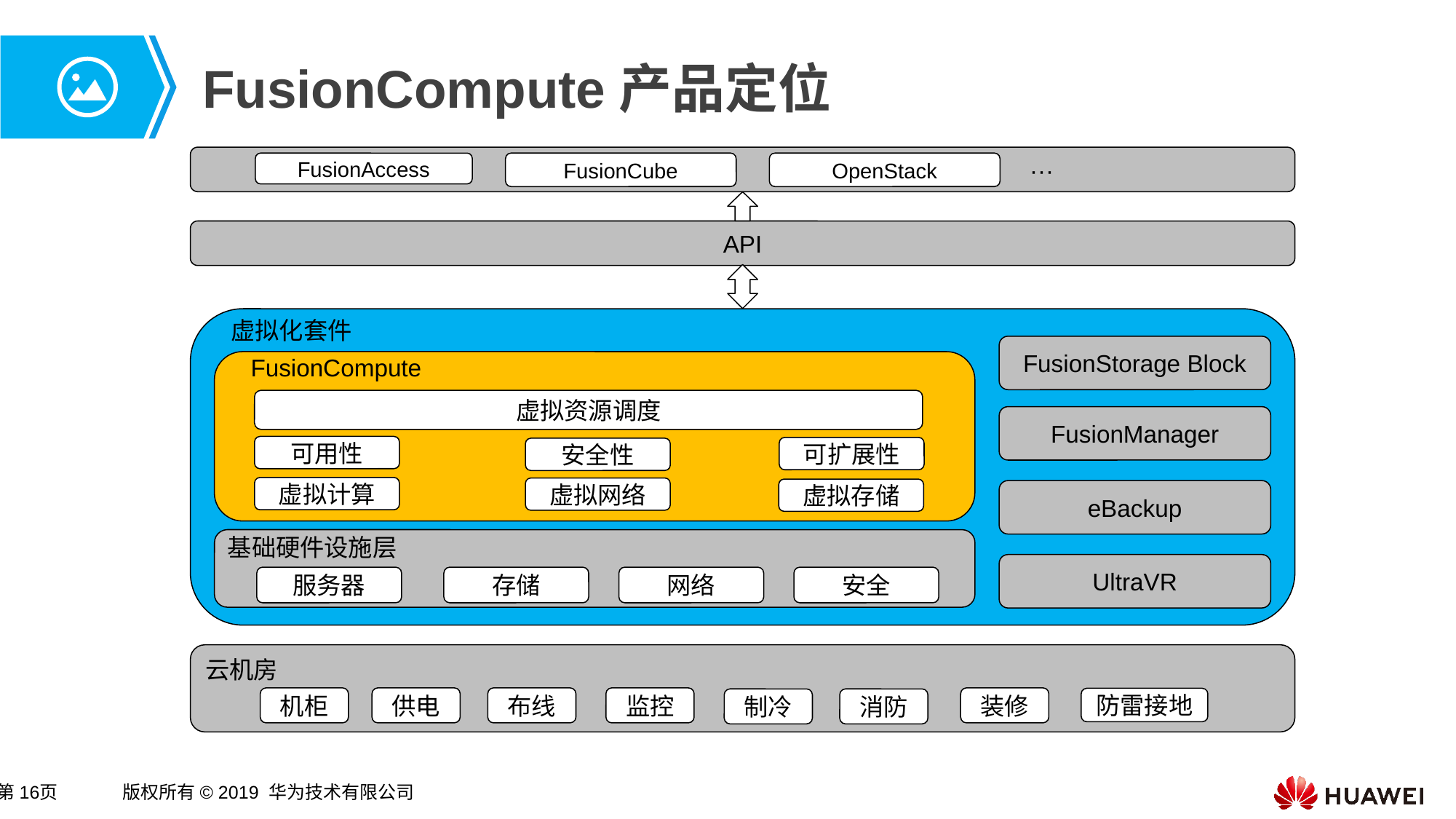

# FusionCompute产品定位
                                                                                                                                               ···
FusionAccess
FusionCube
OpenStack

API

虚拟化套件
FusionStorage Block
FusionCompute

虚拟资源调度
FusionManager
可用性
可扩展性
安全性
虚拟计算
虚拟网络
虚拟存储
eBackup
基础硬件设施层

UltraVR
服务器
存储
网络
安全
云机房
供电
布线
监控
装修
机柜
防雷接地
制冷
消防